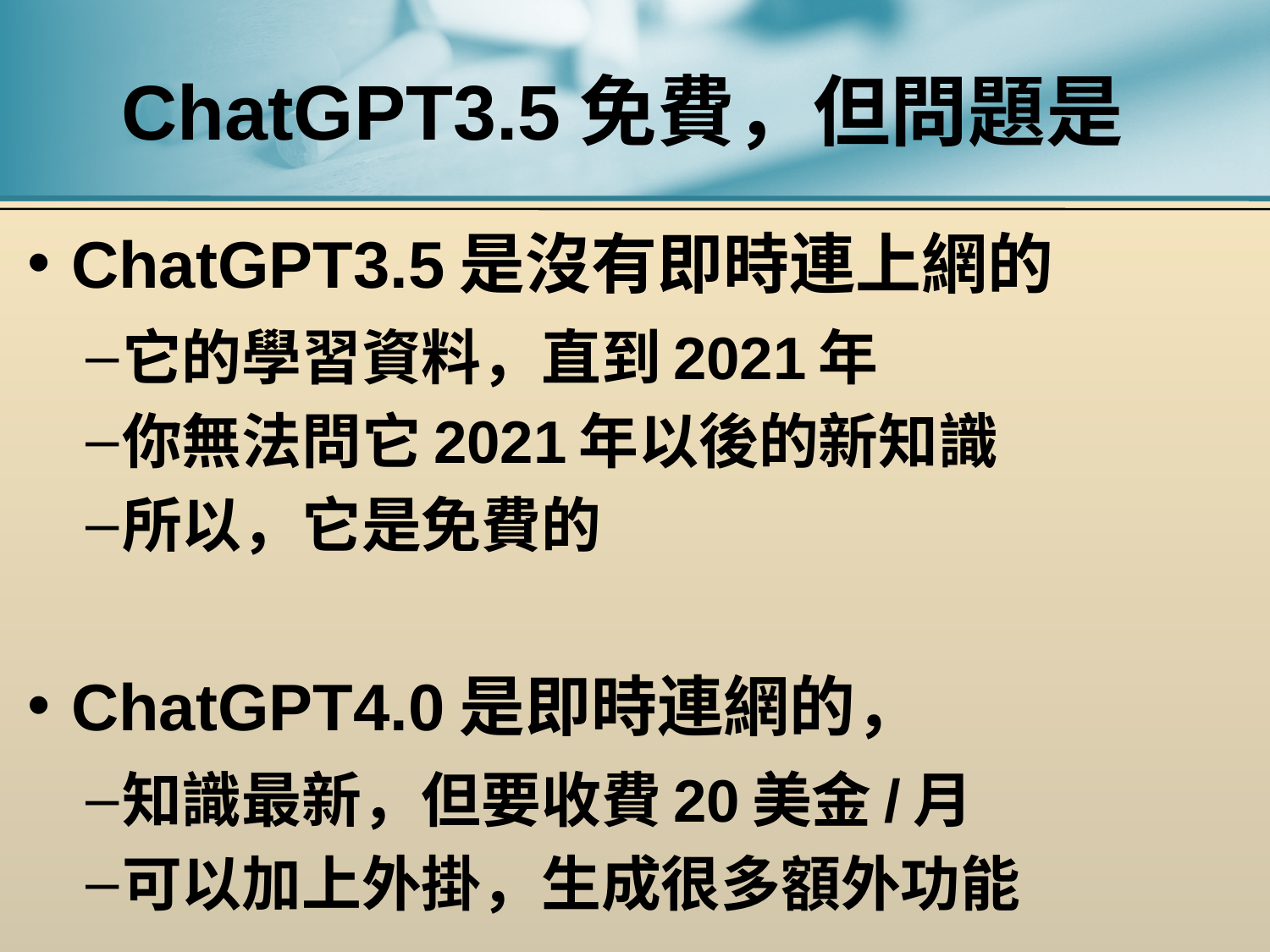

# ChatGPT3.5免費，但問題是
ChatGPT3.5是沒有即時連上網的
它的學習資料，直到2021年
你無法問它2021年以後的新知識
所以，它是免費的

ChatGPT4.0是即時連網的，
知識最新，但要收費20美金/月
可以加上外掛，生成很多額外功能